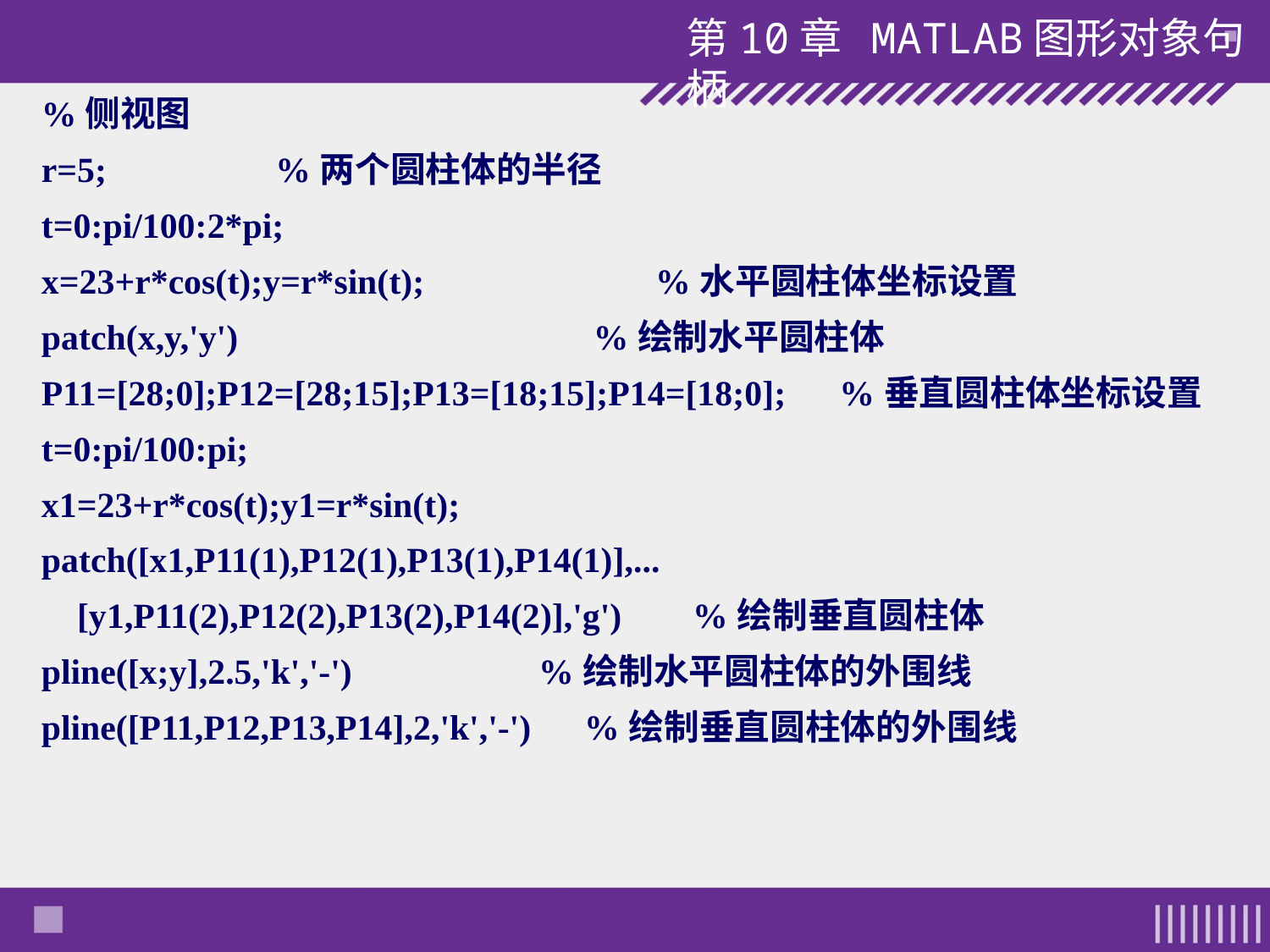

%侧视图
r=5;                   %两个圆柱体的半径
t=0:pi/100:2*pi;
x=23+r*cos(t);y=r*sin(t);                          %水平圆柱体坐标设置
patch(x,y,'y')                                        %绘制水平圆柱体
P11=[28;0];P12=[28;15];P13=[18;15];P14=[18;0];      %垂直圆柱体坐标设置
t=0:pi/100:pi;
x1=23+r*cos(t);y1=r*sin(t);
patch([x1,P11(1),P12(1),P13(1),P14(1)],...
    [y1,P11(2),P12(2),P13(2),P14(2)],'g')        %绘制垂直圆柱体
pline([x;y],2.5,'k','-')                     %绘制水平圆柱体的外围线
pline([P11,P12,P13,P14],2,'k','-')      %绘制垂直圆柱体的外围线